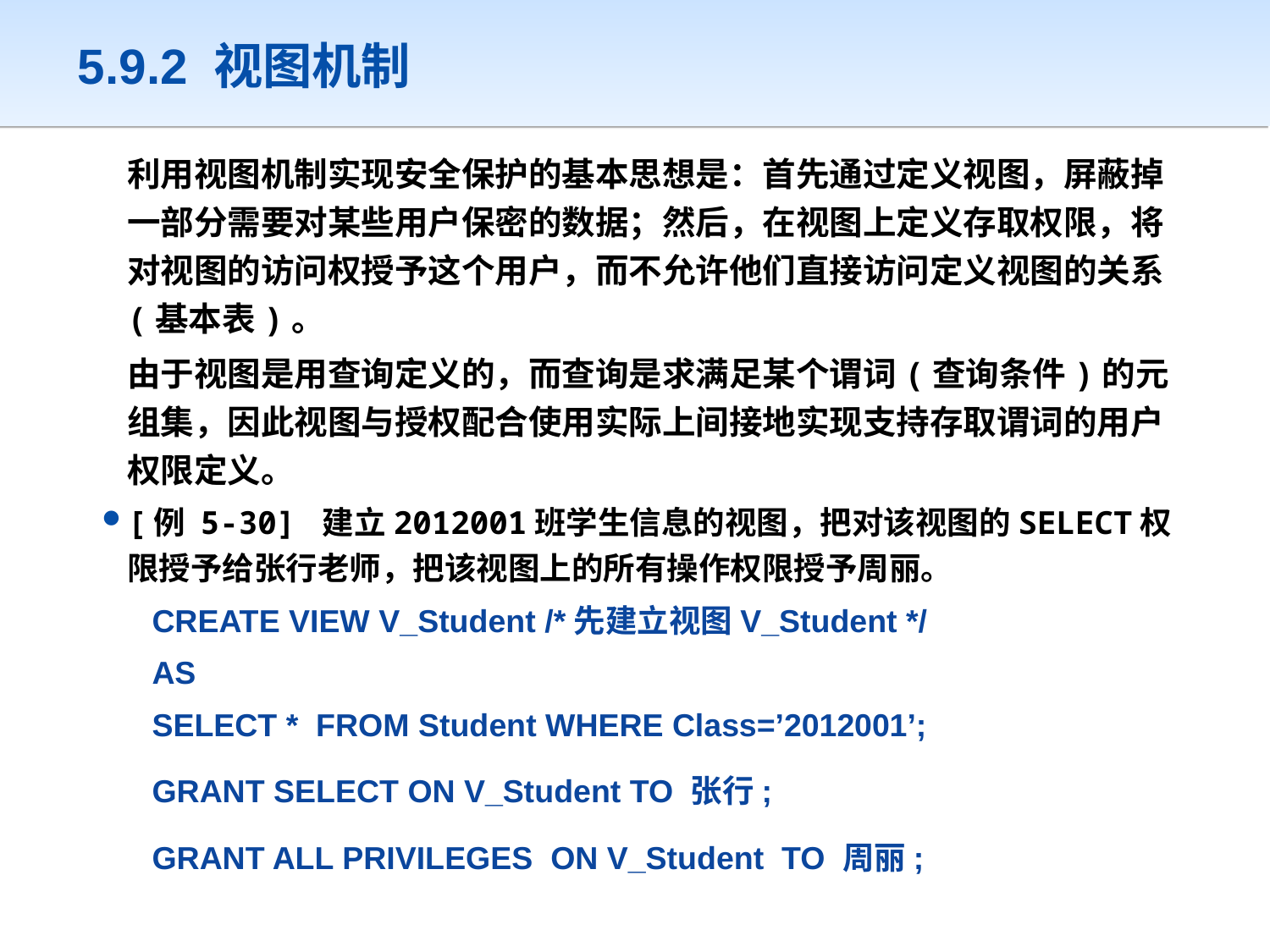

# 5.9.2 视图机制
	利用视图机制实现安全保护的基本思想是：首先通过定义视图，屏蔽掉一部分需要对某些用户保密的数据；然后，在视图上定义存取权限，将对视图的访问权授予这个用户，而不允许他们直接访问定义视图的关系(基本表)。
	由于视图是用查询定义的，而查询是求满足某个谓词(查询条件)的元组集，因此视图与授权配合使用实际上间接地实现支持存取谓词的用户权限定义。
[例 5-30] 建立2012001班学生信息的视图，把对该视图的SELECT权限授予给张行老师，把该视图上的所有操作权限授予周丽。
CREATE VIEW V_Student /*先建立视图V_Student */
AS
SELECT *  FROM Student WHERE Class=’2012001’;

GRANT SELECT ON V_Student TO 张行;

GRANT ALL PRIVILEGES  ON V_Student  TO 周丽;